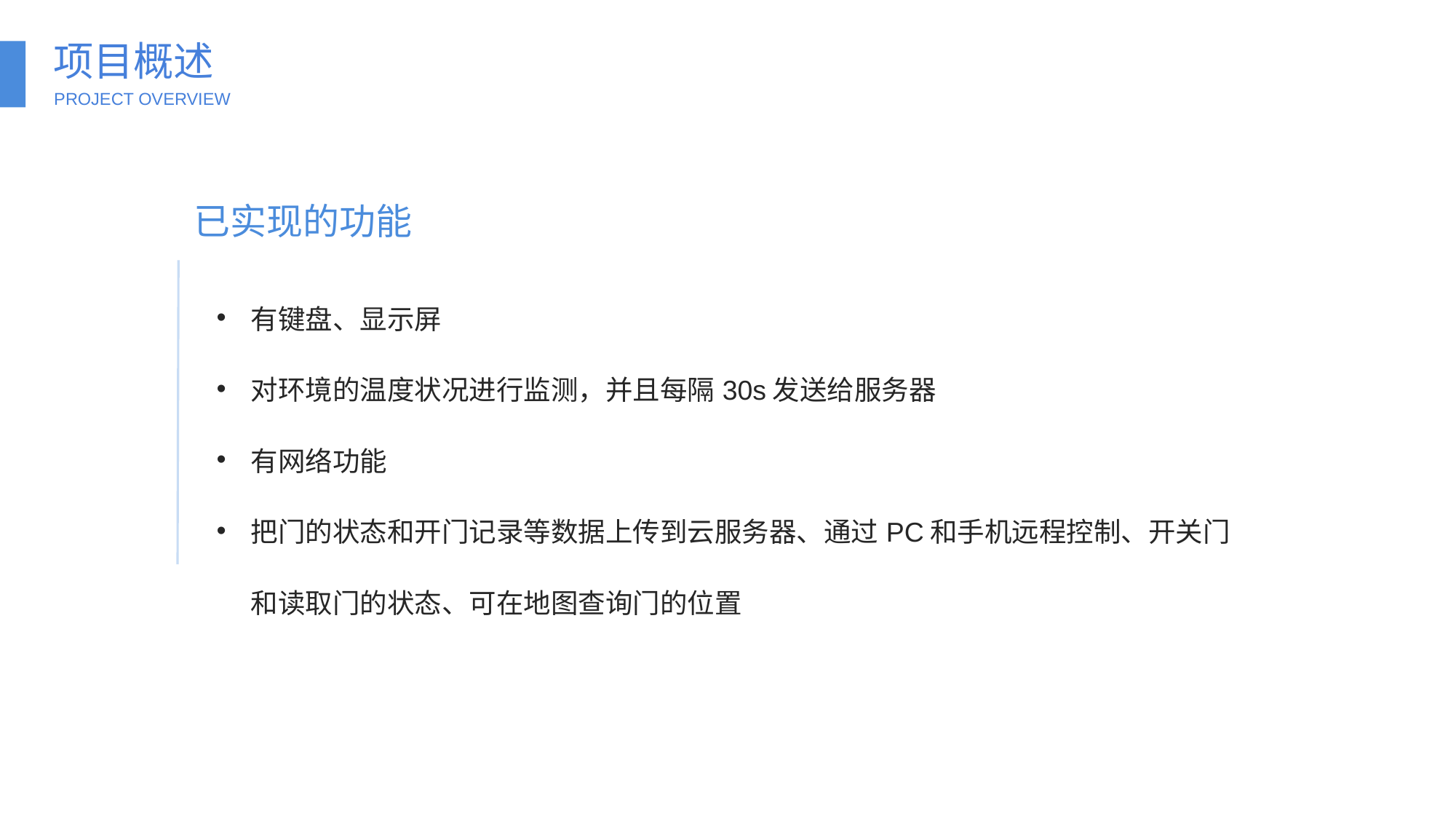

项目概述

PROJECT OVERVIEW
已实现的功能
有键盘、显示屏
对环境的温度状况进行监测，并且每隔30s发送给服务器
有网络功能
把门的状态和开门记录等数据上传到云服务器、通过PC和手机远程控制、开关门和读取门的状态、可在地图查询门的位置